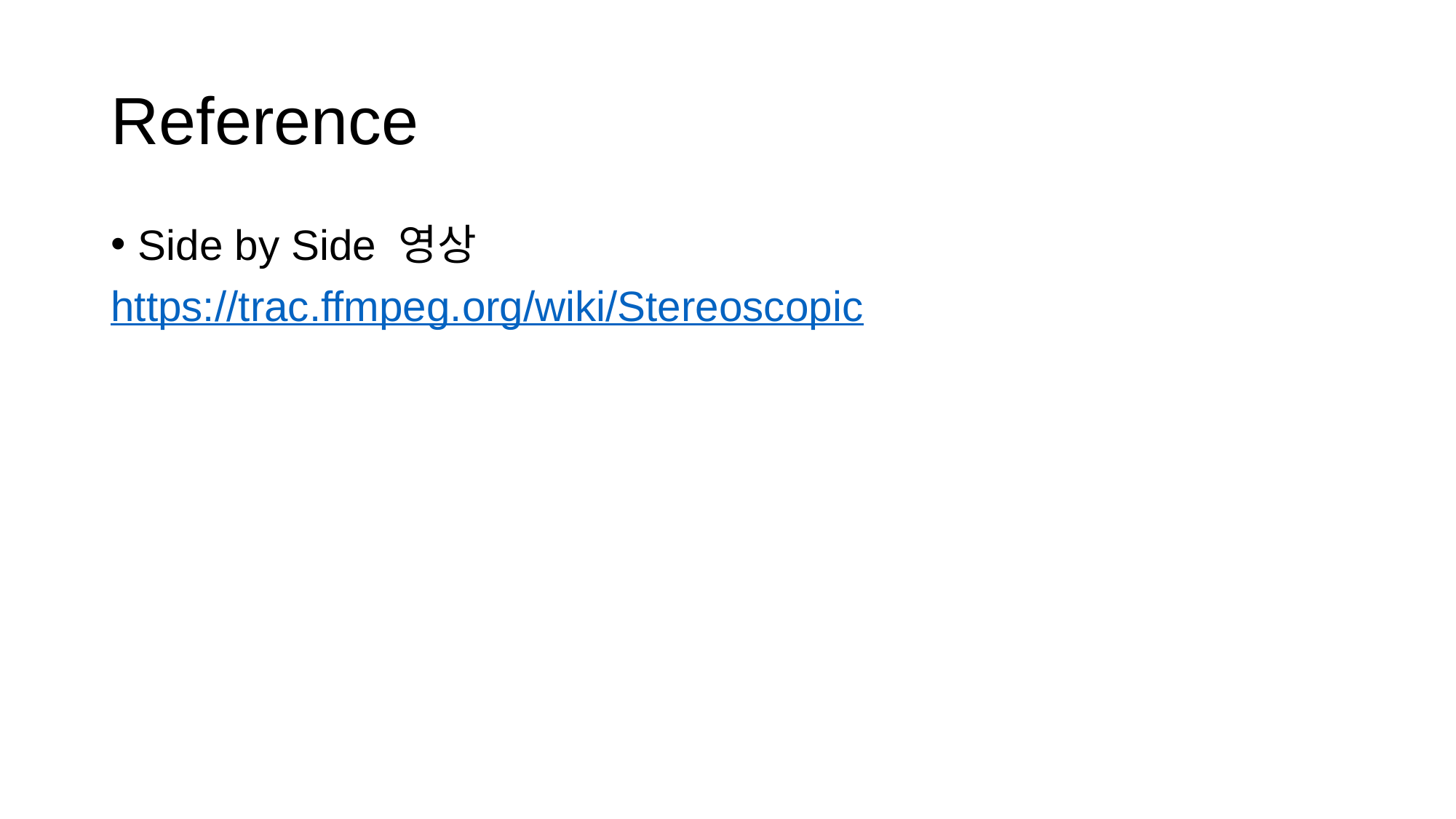

# Reference
Side by Side 영상
https://trac.ffmpeg.org/wiki/Stereoscopic